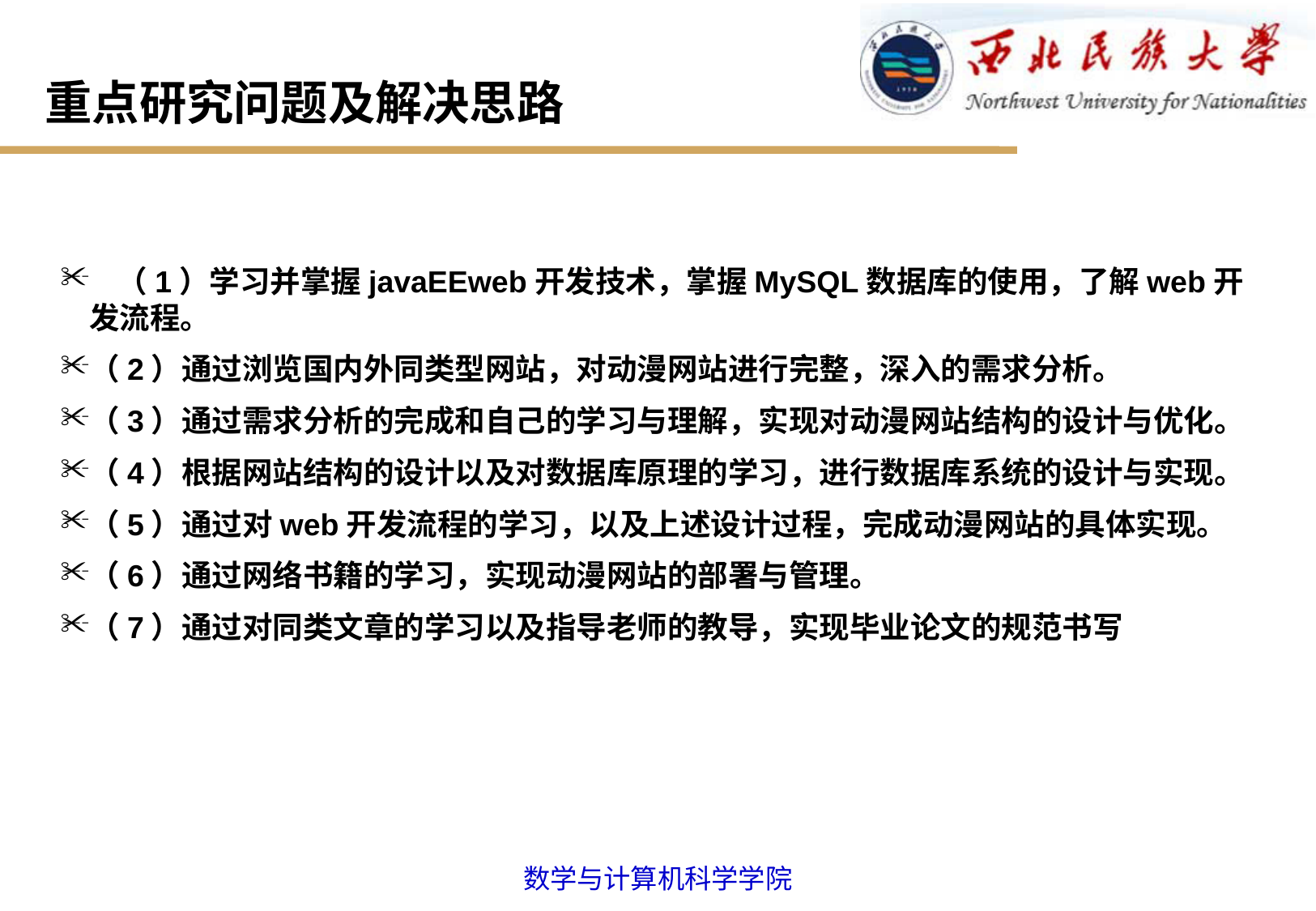

# 重点研究问题及解决思路
   （1）学习并掌握javaEEweb开发技术，掌握MySQL数据库的使用，了解web开发流程。
（2）通过浏览国内外同类型网站，对动漫网站进行完整，深入的需求分析。
（3）通过需求分析的完成和自己的学习与理解，实现对动漫网站结构的设计与优化。
（4）根据网站结构的设计以及对数据库原理的学习，进行数据库系统的设计与实现。
（5）通过对web开发流程的学习，以及上述设计过程，完成动漫网站的具体实现。
（6）通过网络书籍的学习，实现动漫网站的部署与管理。
（7）通过对同类文章的学习以及指导老师的教导，实现毕业论文的规范书写